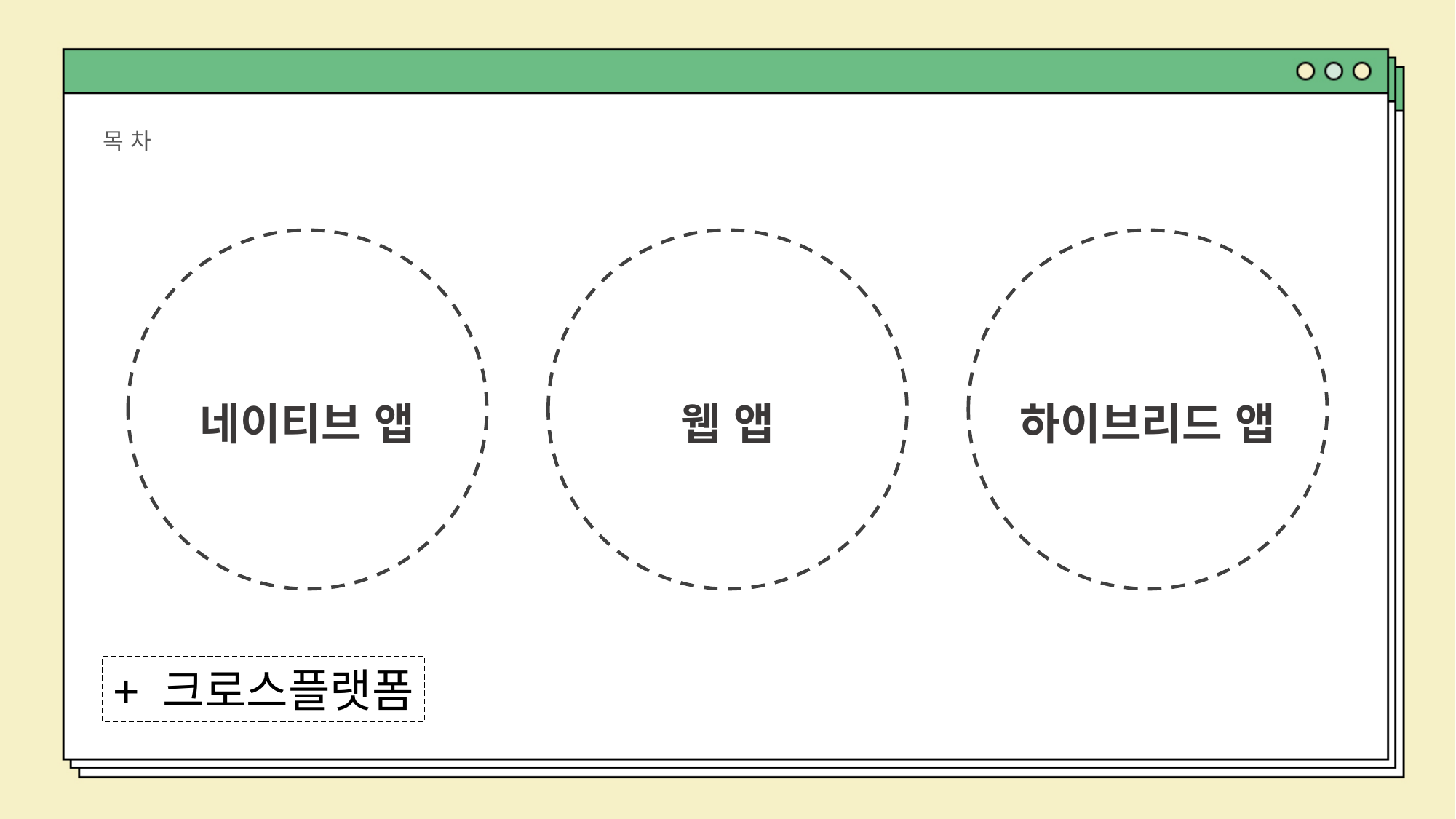

목 차

네이티브 앱
웹 앱
하이브리드 앱
+ 크로스플랫폼